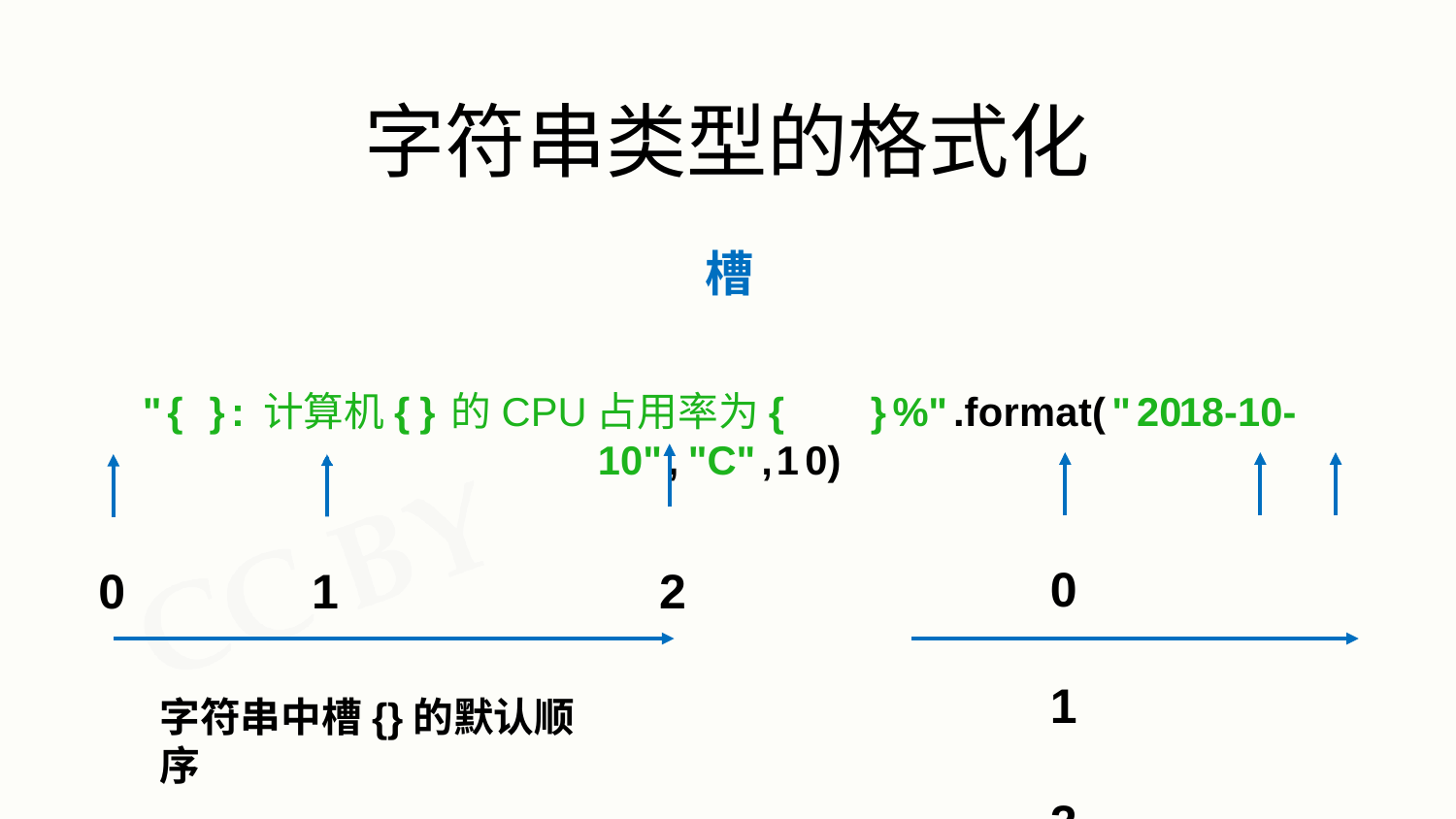

# 字符串类型的格式化
槽

"{	}:计算机{	}的CPU占用率为{	}%".format("2018-10-10","C",10)

0	1	2

format()中参数的顺序
0
1
2

字符串中槽{}的默认顺序